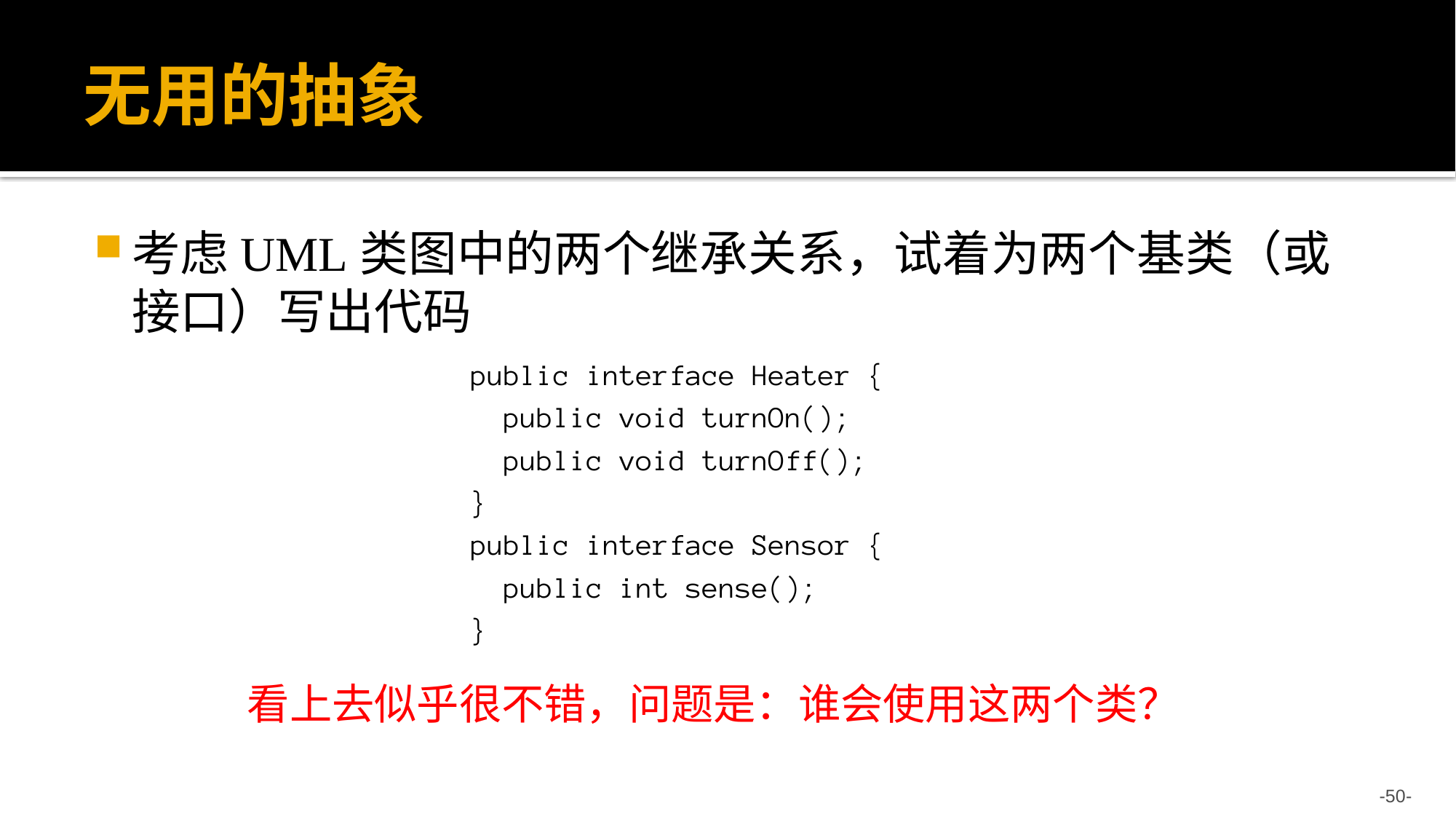

# 无用的抽象
考虑UML类图中的两个继承关系，试着为两个基类（或接口）写出代码
public interface Heater {
  public void turnOn();
  public void turnOff();
}
public interface Sensor {
  public int sense();
}
看上去似乎很不错，问题是：谁会使用这两个类？
-50-